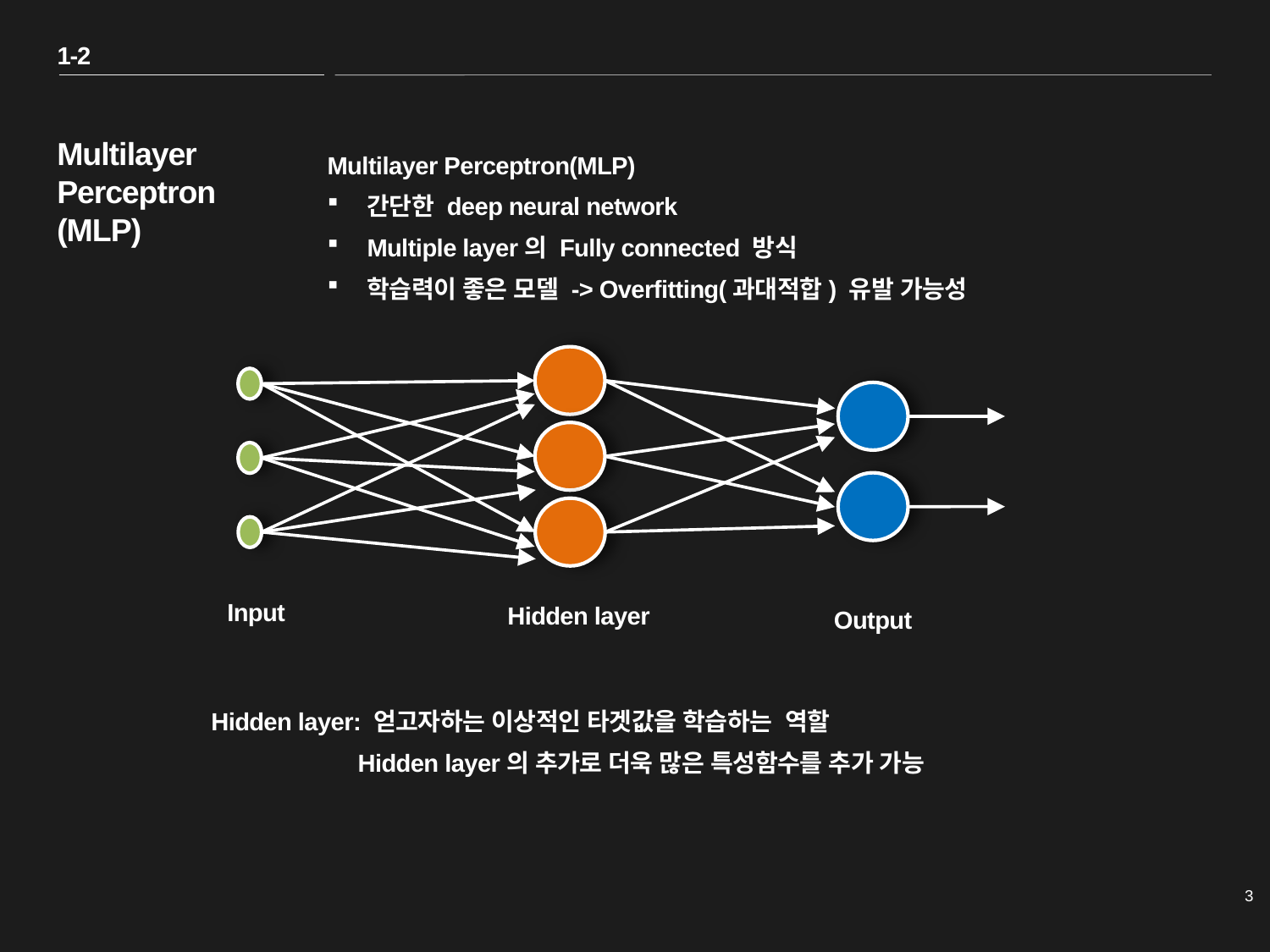

1-2
# Multilayer Perceptron (MLP)
Multilayer Perceptron(MLP)
간단한 deep neural network
Multiple layer의 Fully connected 방식
학습력이 좋은 모델 -> Overfitting(과대적합) 유발 가능성

Input
Hidden layer
Output
Hidden layer: 얻고자하는 이상적인 타겟값을 학습하는  역할
	   Hidden layer의 추가로 더욱 많은 특성함수를 추가 가능

3